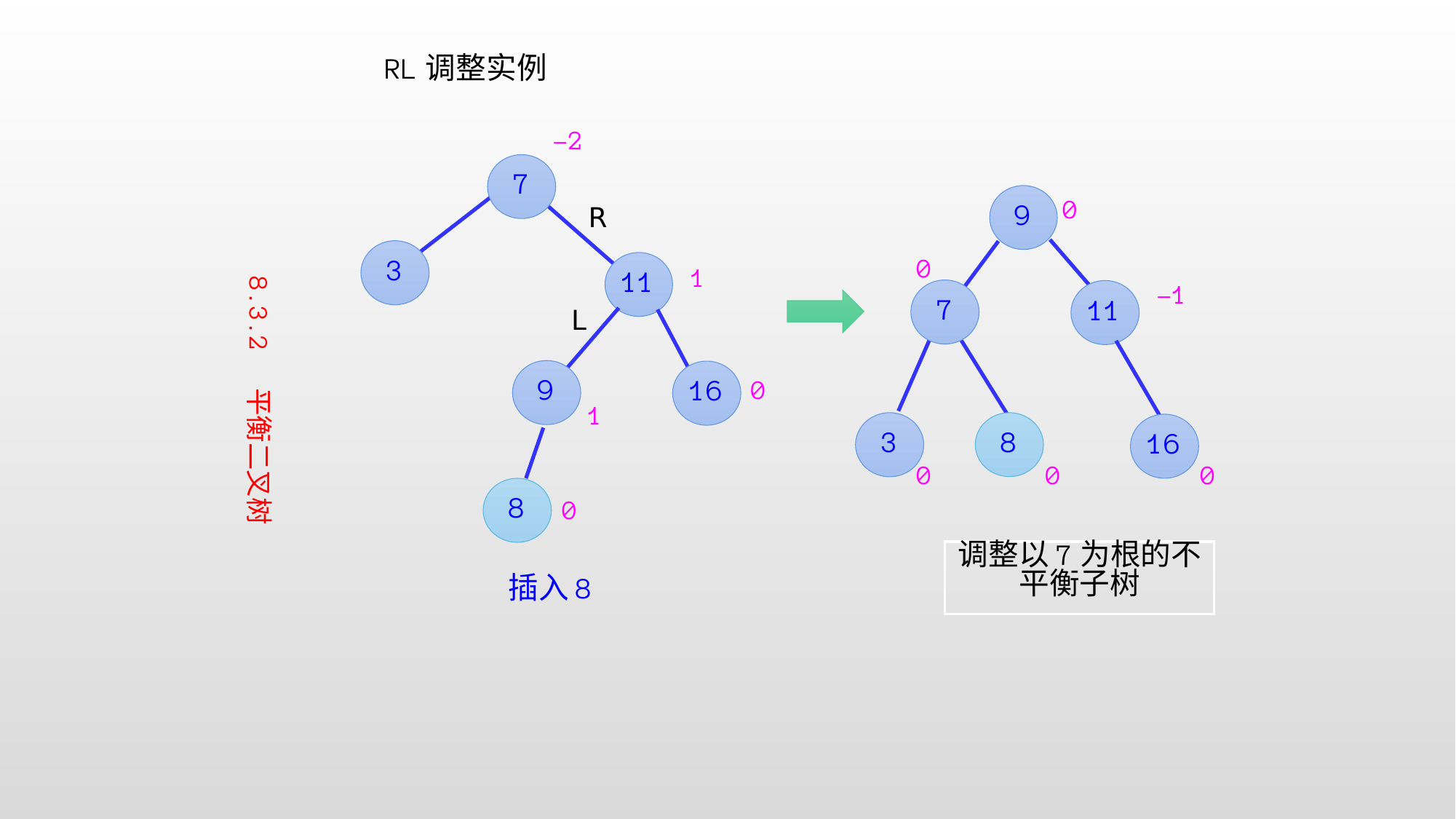

RL调整实例
-2
7
R

3
11
1
L

9
16
0
1

8
0
插入8
9
0

0
-1
7
11

3
8
16
0
0
0
调整以7为根的不平衡子树
8.3.2  平衡二叉树